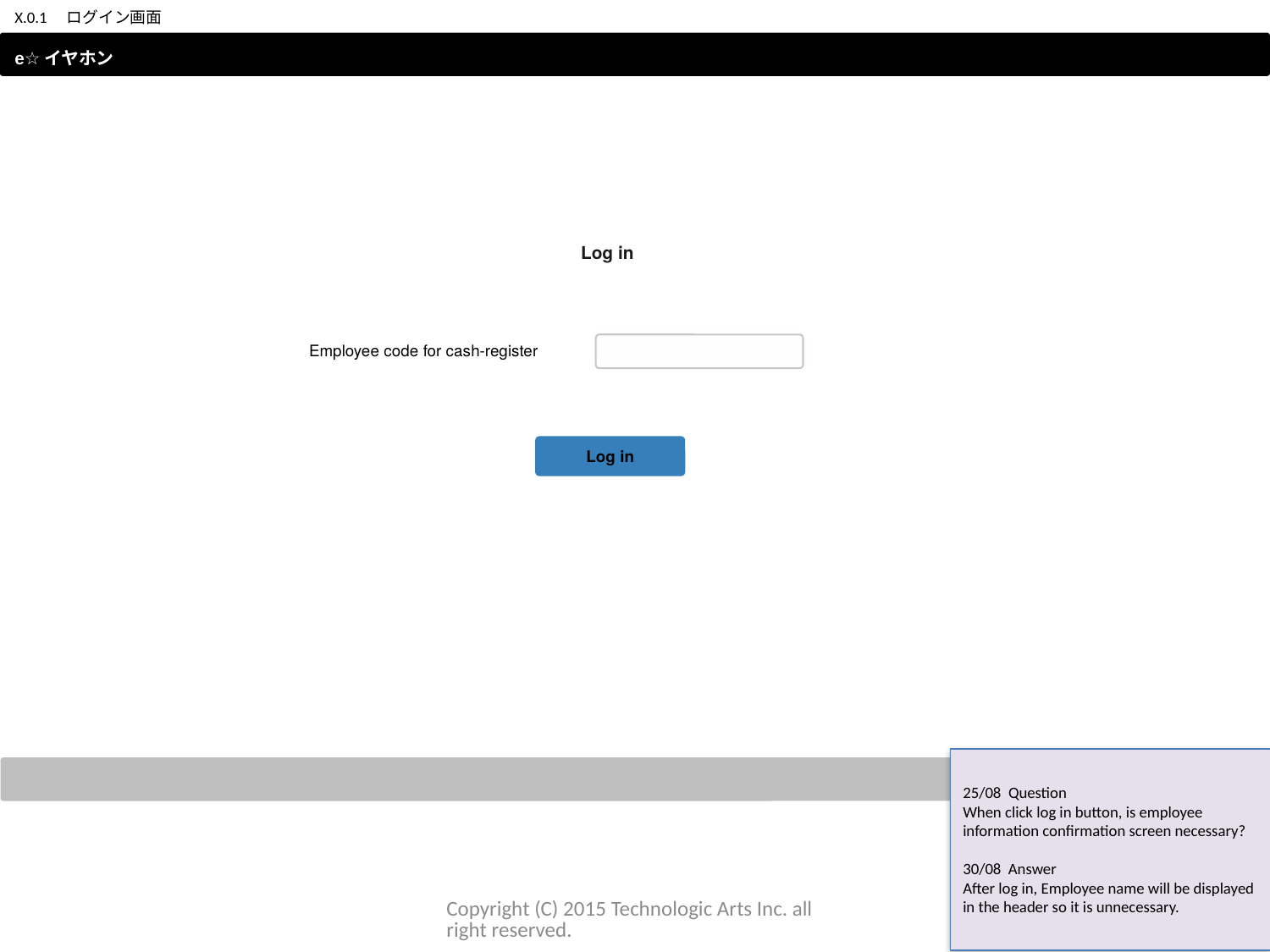

X.0.1　ログイン画面
  e☆イヤホン
Log in

Employee code for cash-register
Log in
25/08  Question
When click log in button, is employee information confirmation screen necessary?

30/08  Answer
After log in, Employee name will be displayed in the header so it is unnecessary.

Copyright (C) 2015 Technologic Arts Inc. all right reserved.
3